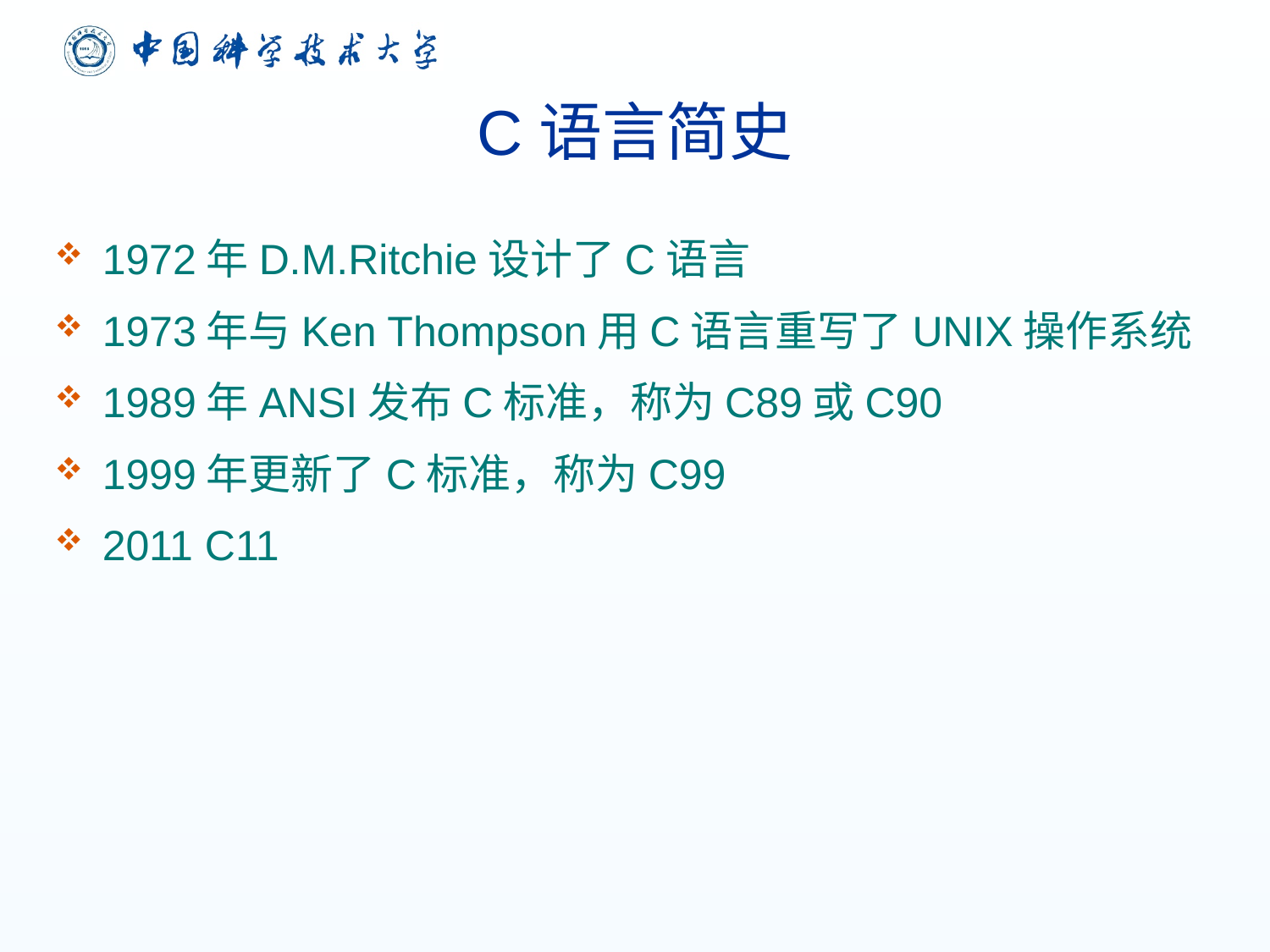

# C语言简史
1972年D.M.Ritchie设计了C语言
1973年与Ken Thompson用C语言重写了UNIX操作系统
1989年ANSI发布C标准，称为C89或C90
1999年更新了C标准，称为C99
2011 C11